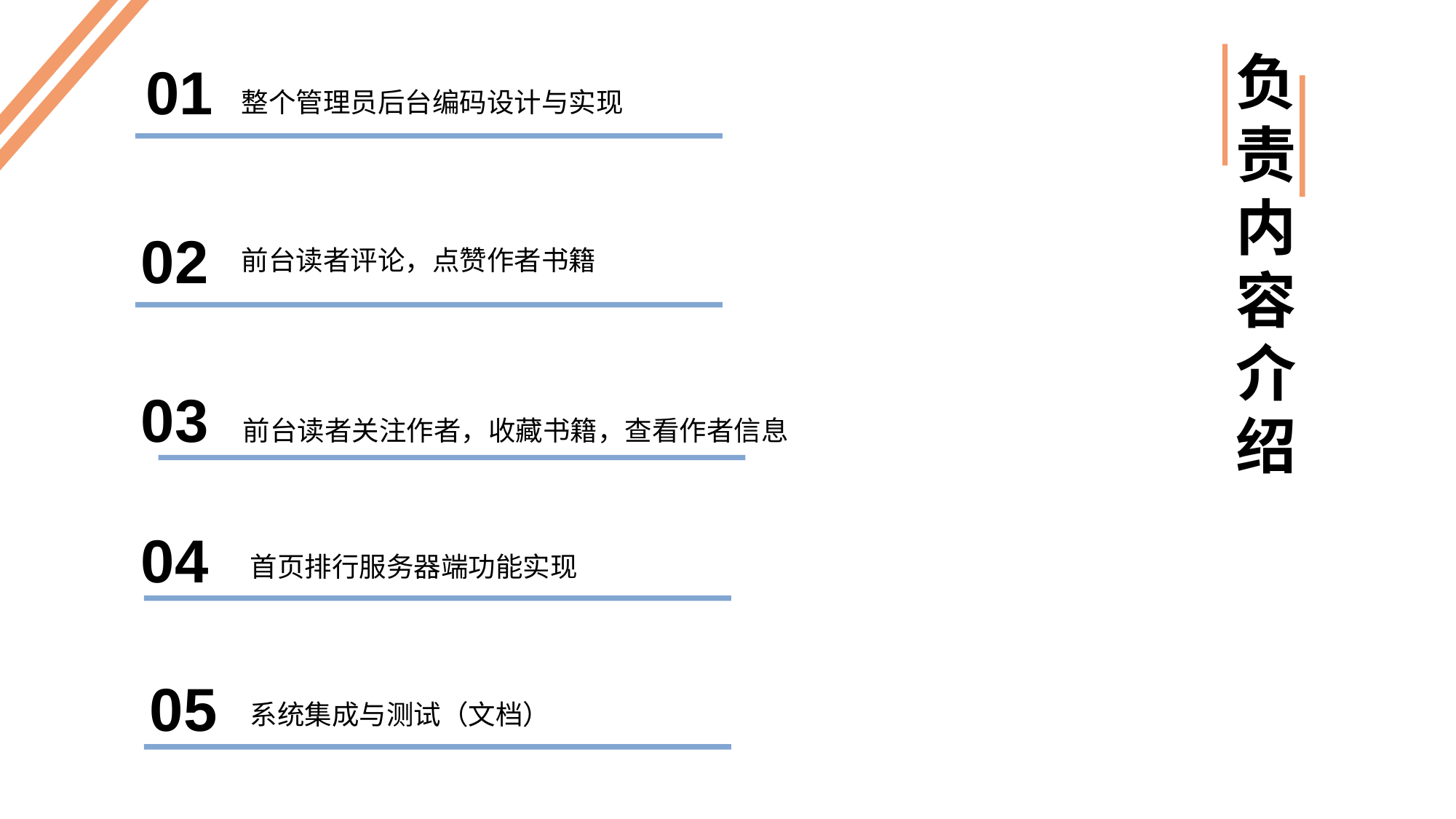

负责内容介绍
01

整个管理员后台编码设计与实现

02
前台读者评论，点赞作者书籍

03
前台读者关注作者，收藏书籍，查看作者信息

04
首页排行服务器端功能实现

05
系统集成与测试（文档）